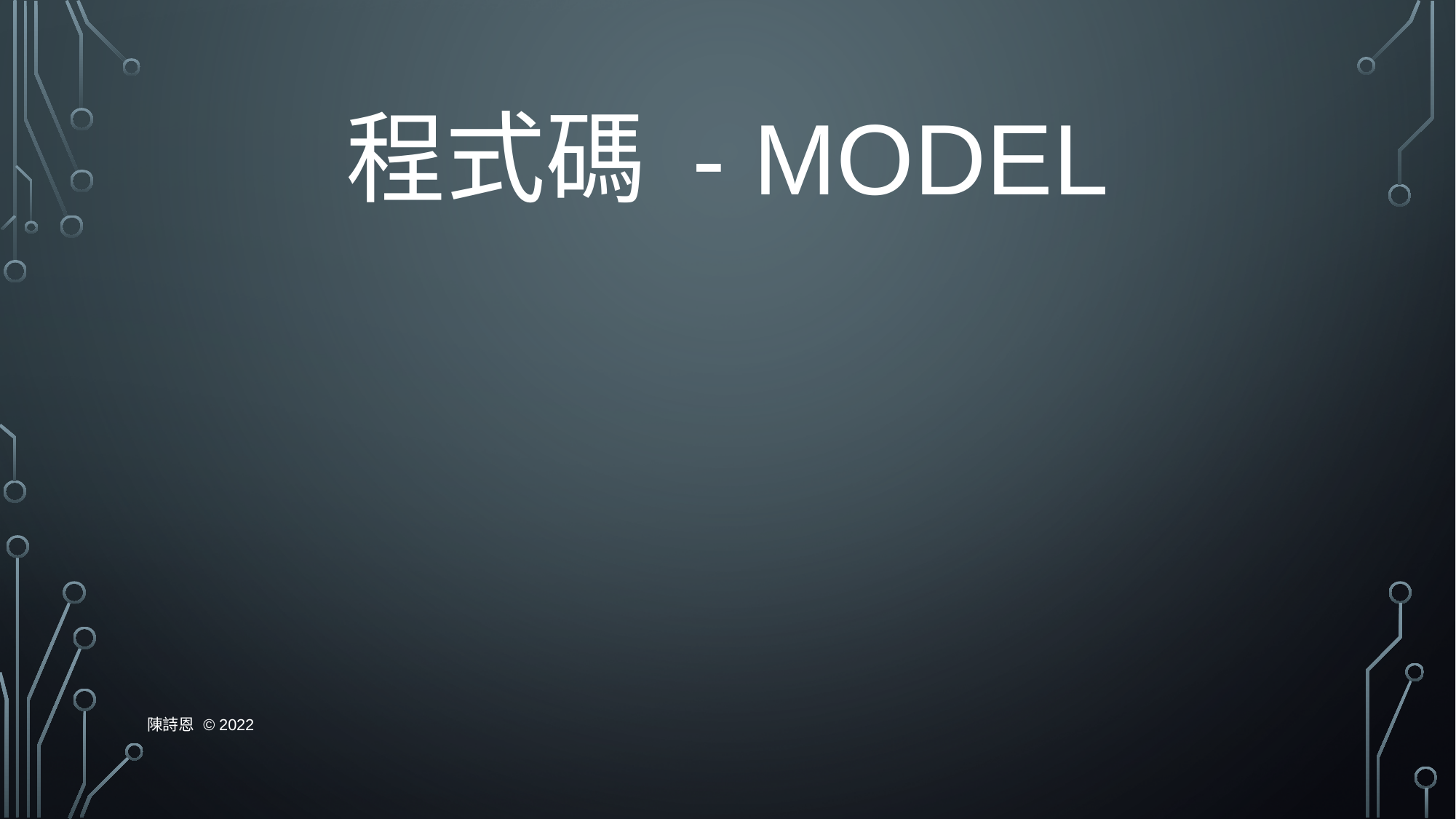

# 程式碼 - model

陳詩恩 © 2022